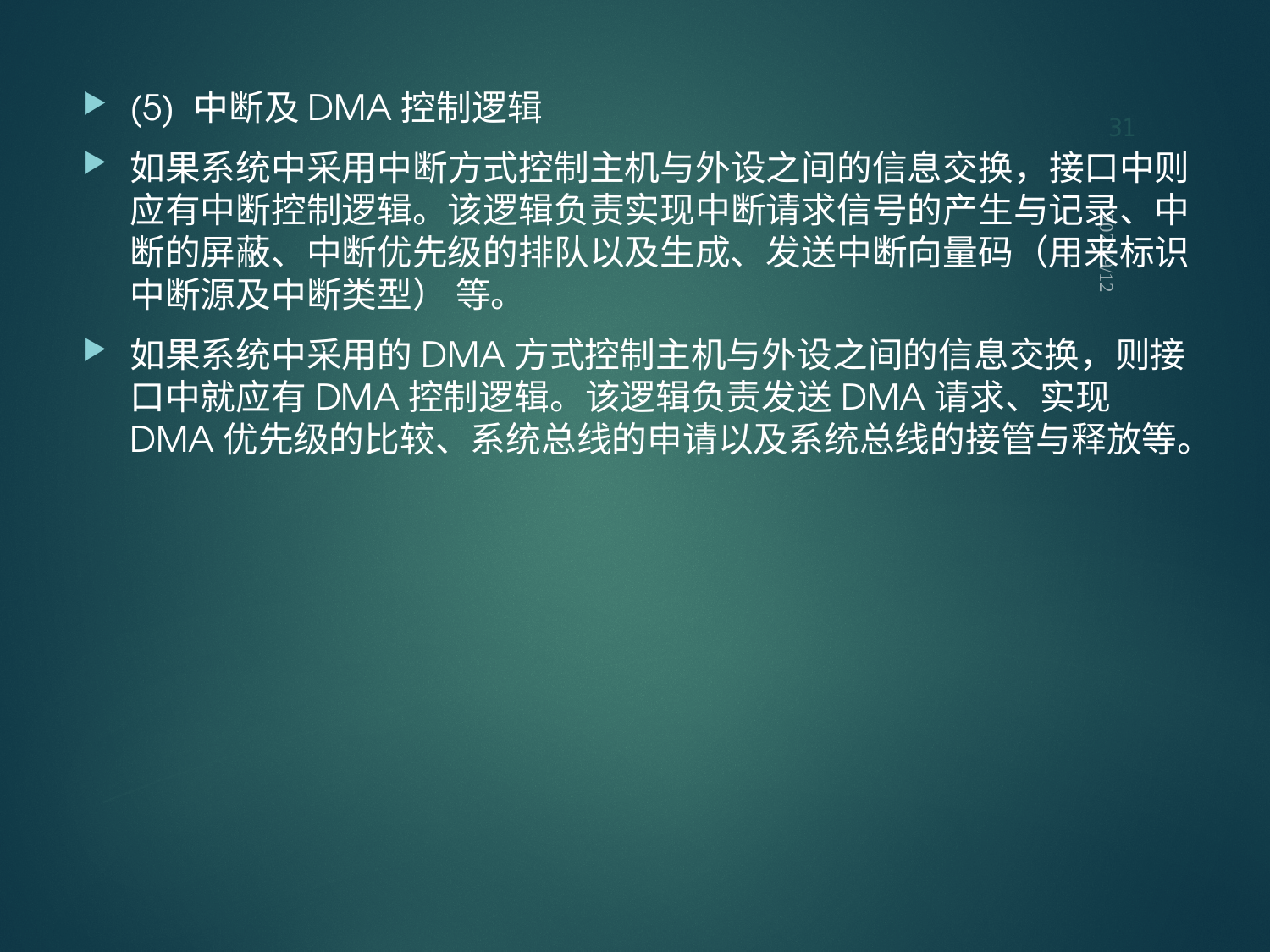

31
(5) 中断及DMA控制逻辑
如果系统中采用中断方式控制主机与外设之间的信息交换，接口中则应有中断控制逻辑。该逻辑负责实现中断请求信号的产生与记录、中断的屏蔽、中断优先级的排队以及生成、发送中断向量码（用来标识中断源及中断类型） 等。
如果系统中采用的DMA方式控制主机与外设之间的信息交换，则接口中就应有DMA控制逻辑。该逻辑负责发送DMA请求、实现DMA优先级的比较、系统总线的申请以及系统总线的接管与释放等。

2021/9/12